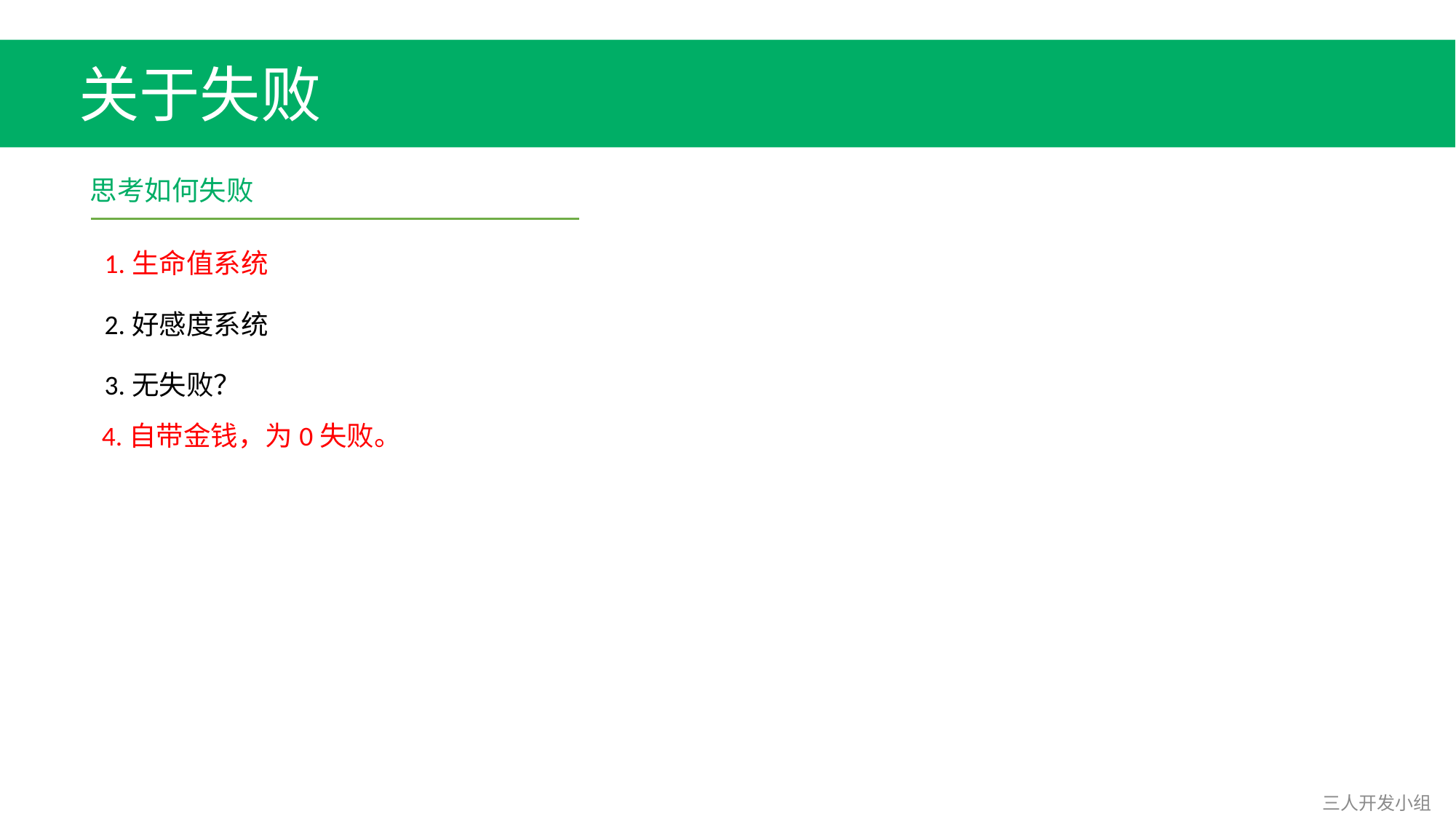

关于失败
思考如何失败
 1.生命值系统
 2.好感度系统
 3.无失败？
4.自带金钱，为0失败。
三人开发小组